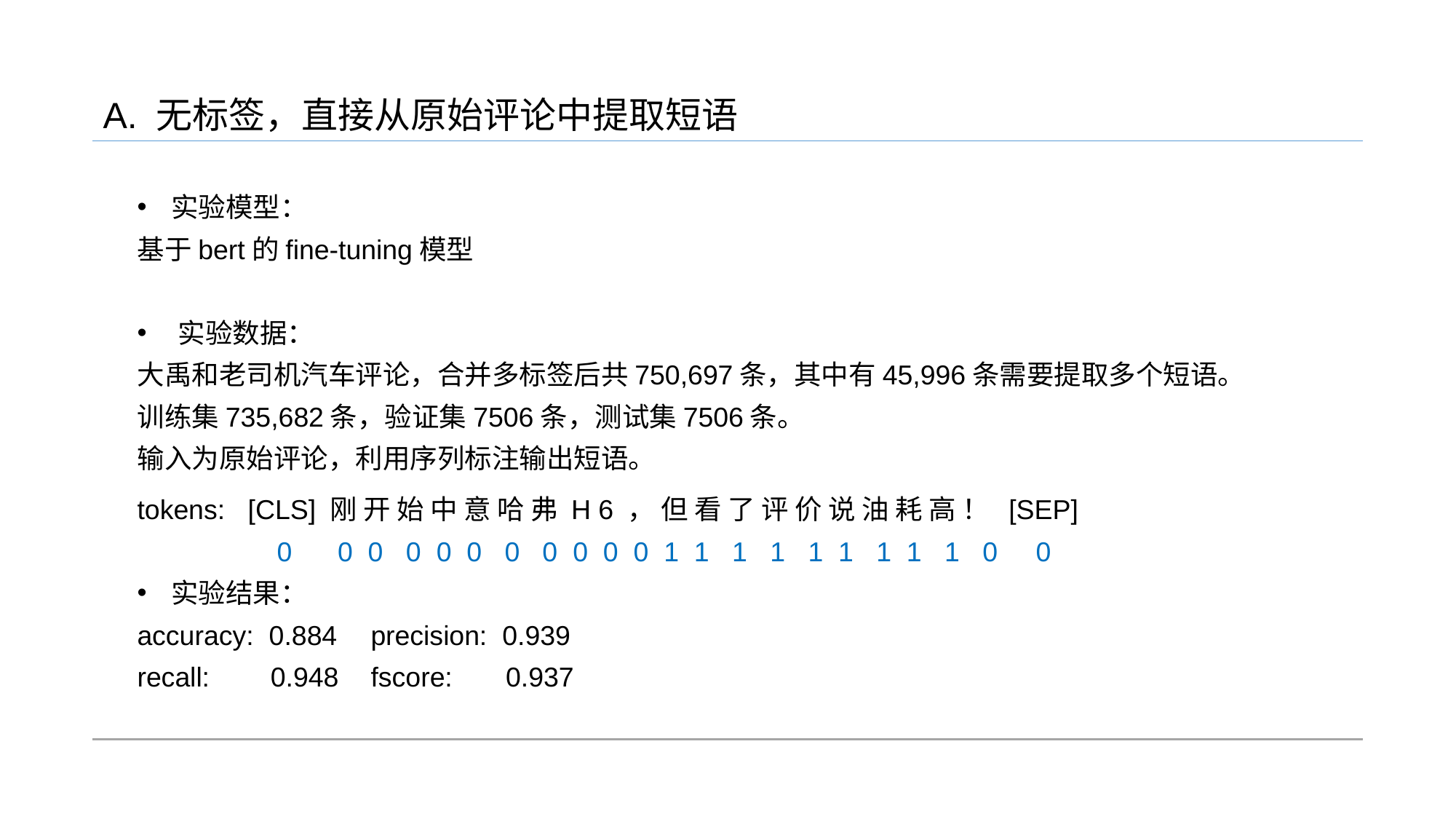

A. 无标签，直接从原始评论中提取短语
实验模型：
基于bert的fine-tuning模型

实验数据：
大禹和老司机汽车评论，合并多标签后共750,697条，其中有45,996条需要提取多个短语。
训练集735,682条，验证集7506条，测试集7506条。
输入为原始评论，利用序列标注输出短语。
tokens:   [CLS] 刚 开 始 中 意 哈 弗 H 6 ， 但 看 了 评 价 说 油 耗 高 ！  [SEP]
	    0      0  0   0  0  0   0   0  0  0  0  1  1   1   1   1  1   1  1   1   0     0
实验结果：
accuracy:  0.884	  precision:  0.939
recall:        0.948	  fscore:       0.937